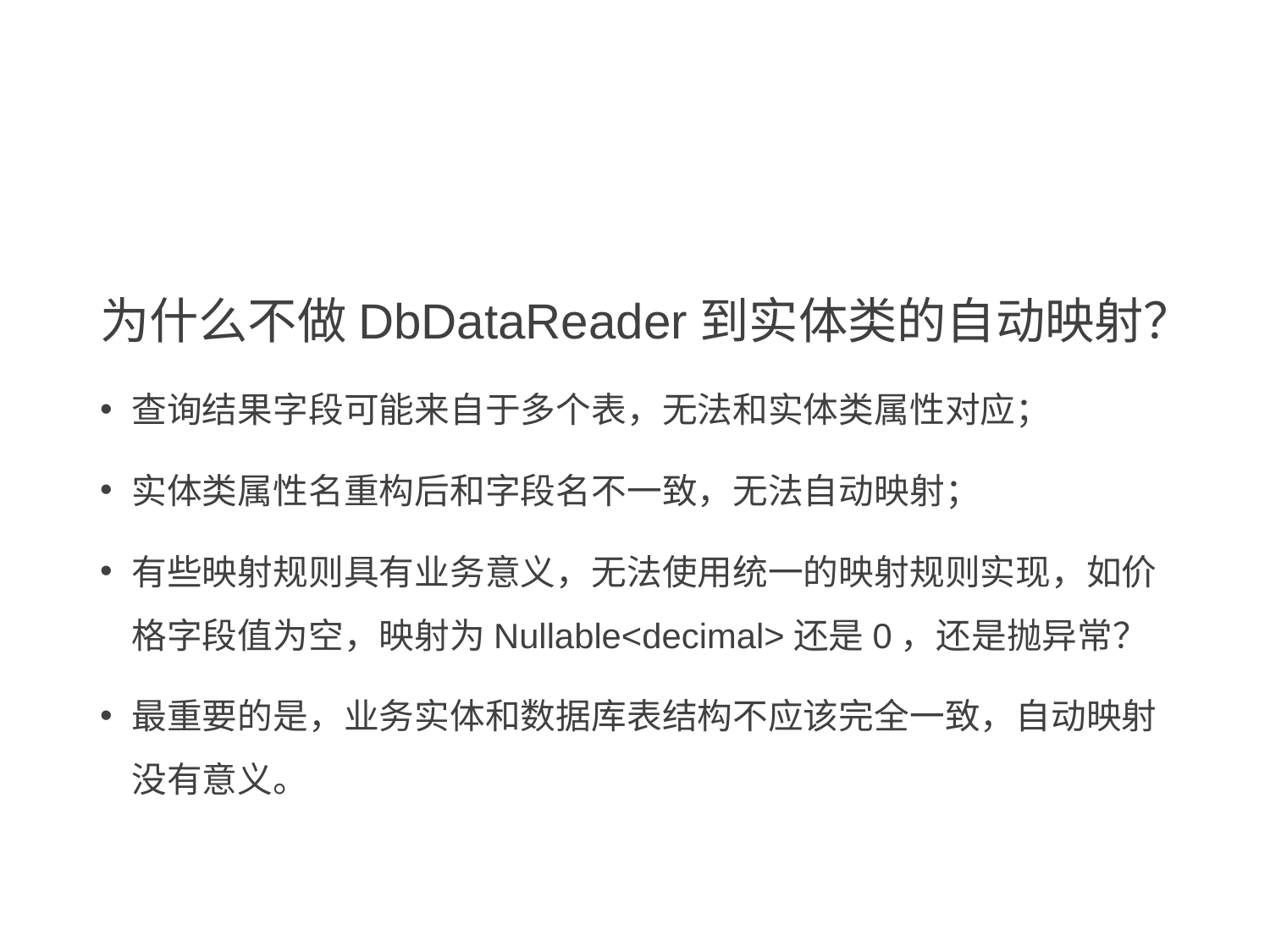

#
为什么不做DbDataReader到实体类的自动映射？
查询结果字段可能来自于多个表，无法和实体类属性对应；
实体类属性名重构后和字段名不一致，无法自动映射；
有些映射规则具有业务意义，无法使用统一的映射规则实现，如价格字段值为空，映射为Nullable<decimal>还是0，还是抛异常？
最重要的是，业务实体和数据库表结构不应该完全一致，自动映射没有意义。